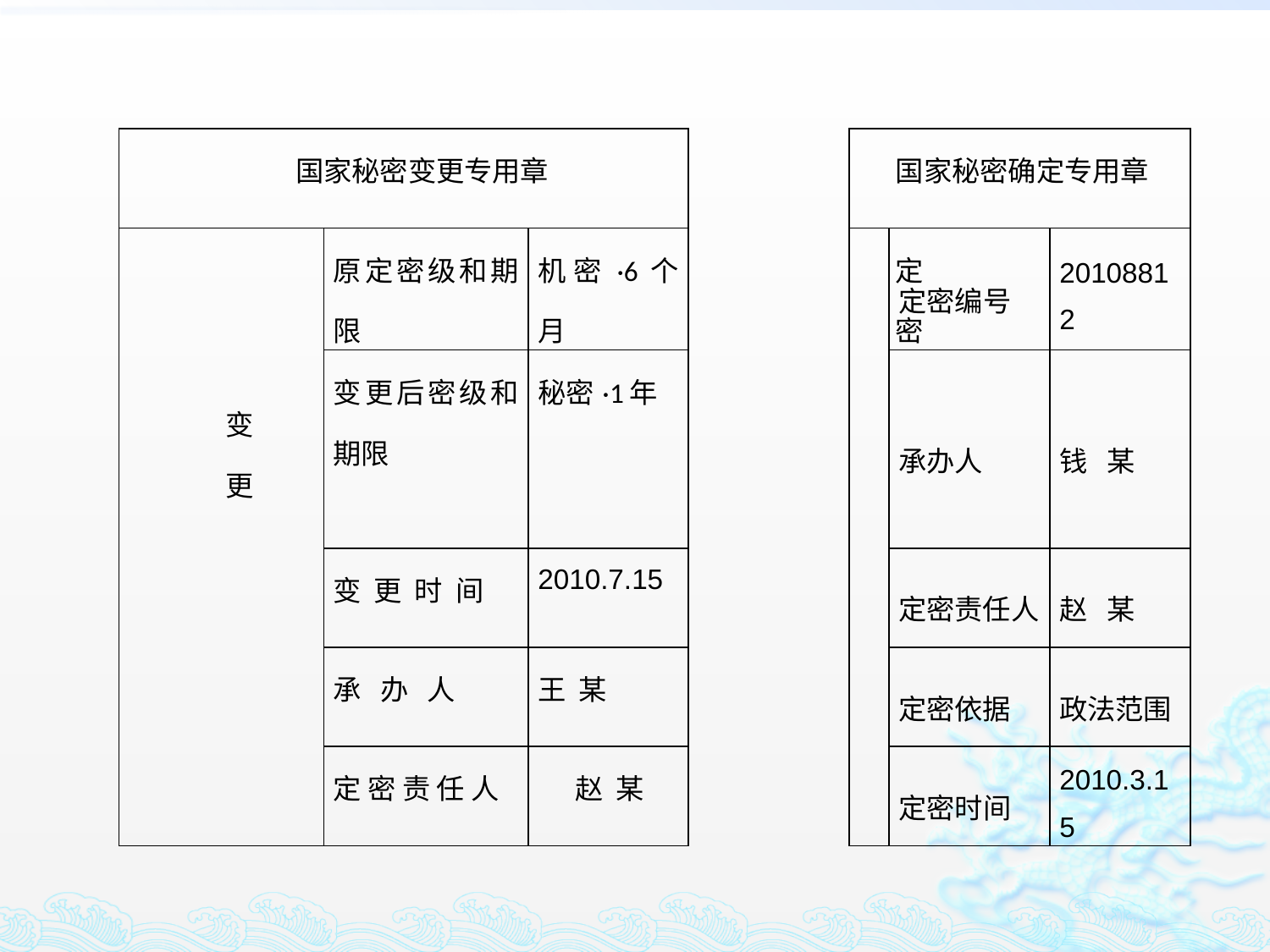

| 国家秘密变更专用章 |  |  |  | 国家秘密确定专用章 |  |  |
| --- | --- | --- | --- | --- | --- | --- |
| 变 更 | 原定密级和期限 | 机密·6个月 |  | 定 密 | 定密编号 | 20108812 |
|  | 变更后密级和期限 | 秘密·1年 |  |  | 承办人 | 钱 某 |
|  | 变 更 时 间 | 2010.7.15 |  |  | 定密责任人 | 赵 某 |
|  | 承 办 人 | 王 某 |  |  | 定密依据 | 政法范围 |
|  | 定 密 责 任 人 | 赵 某 |  |  | 定密时间 | 2010.3.15 |